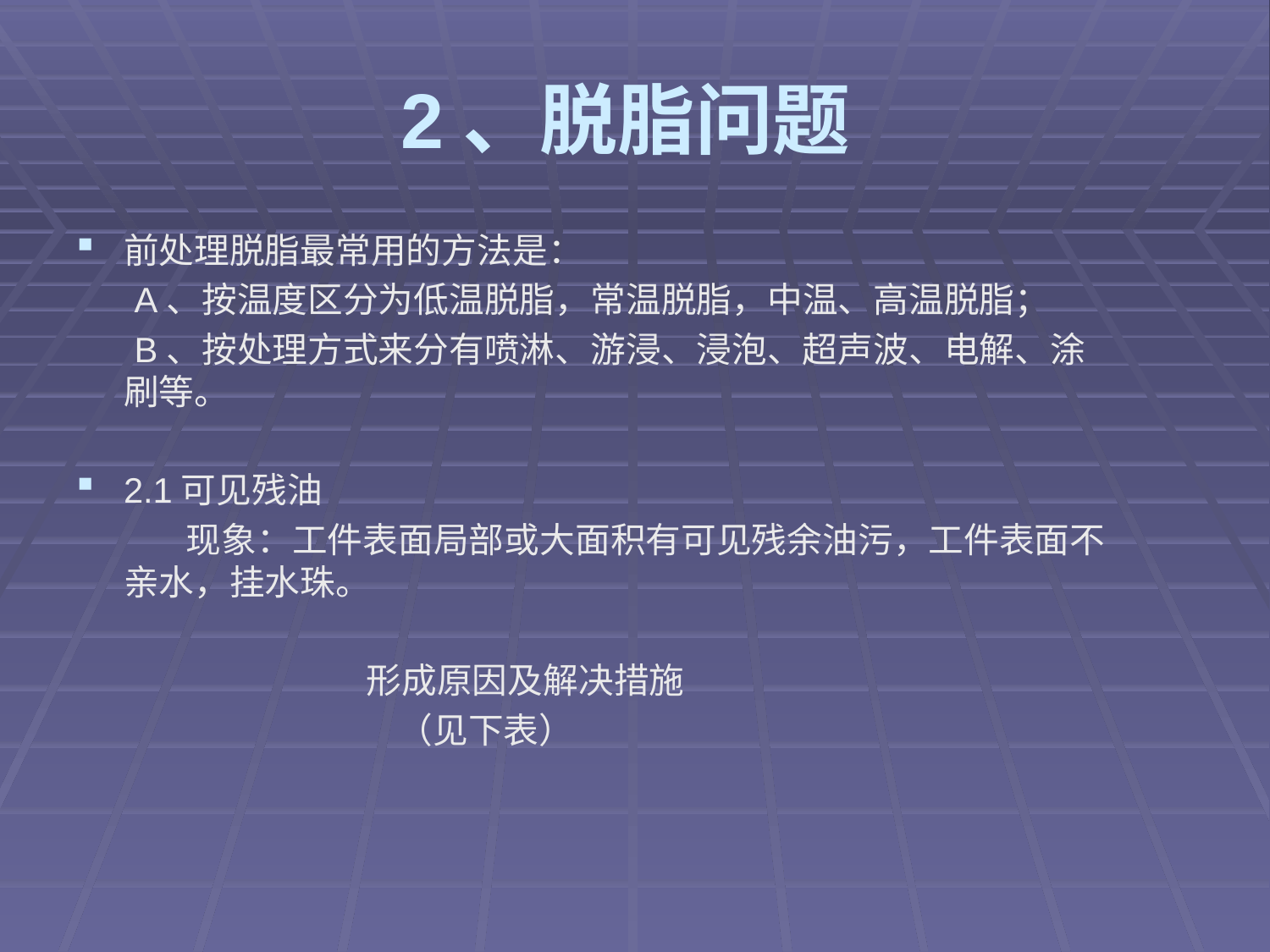

# 2、脱脂问题
前处理脱脂最常用的方法是：
      A、按温度区分为低温脱脂，常温脱脂，中温、高温脱脂；
      B、按处理方式来分有喷淋、游浸、浸泡、超声波、电解、涂刷等。

2.1可见残油
             现象：工件表面局部或大面积有可见残余油污，工件表面不亲水，挂水珠。

                                    形成原因及解决措施
                                        （见下表）